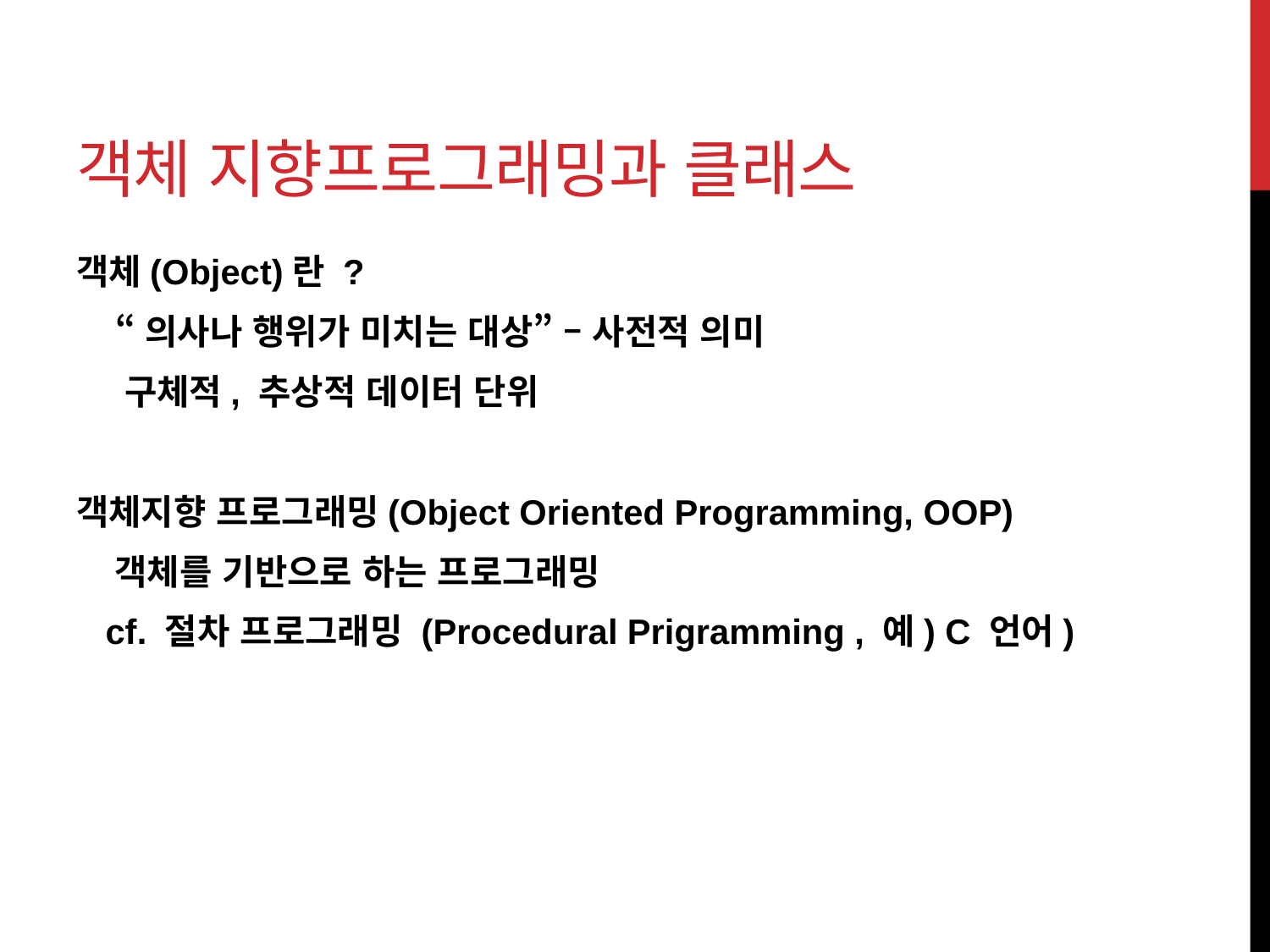

# 객체 지향프로그래밍과 클래스
객체(Object)란 ?
    “의사나 행위가 미치는 대상” – 사전적 의미
    구체적, 추상적 데이터 단위

객체지향 프로그래밍(Object Oriented Programming, OOP)
   객체를 기반으로 하는 프로그래밍
   cf. 절차 프로그래밍 (Procedural Prigramming , 예) C 언어)